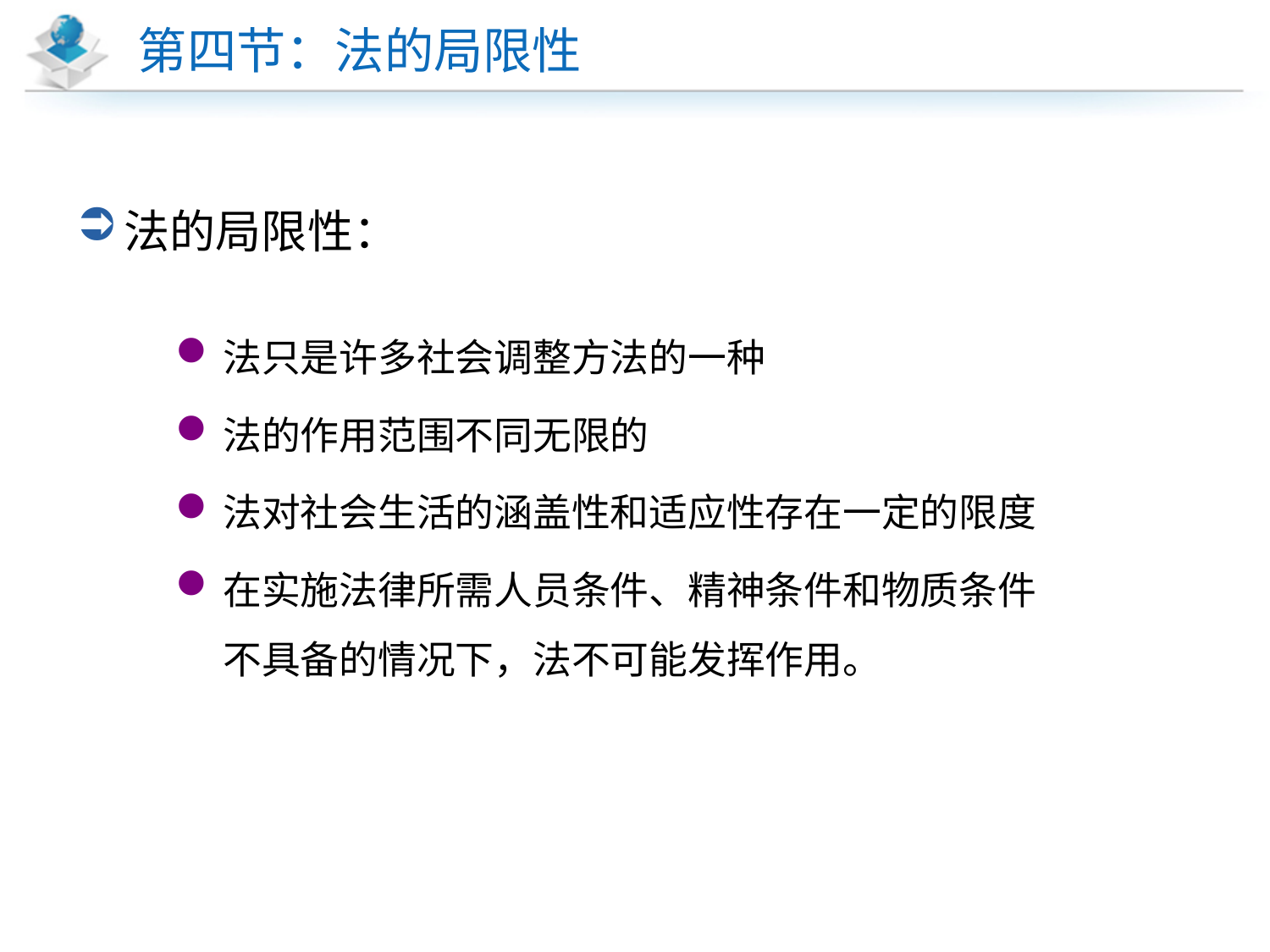

# 第四节：法的局限性
法的局限性：
法只是许多社会调整方法的一种
法的作用范围不同无限的
法对社会生活的涵盖性和适应性存在一定的限度
在实施法律所需人员条件、精神条件和物质条件不具备的情况下，法不可能发挥作用。